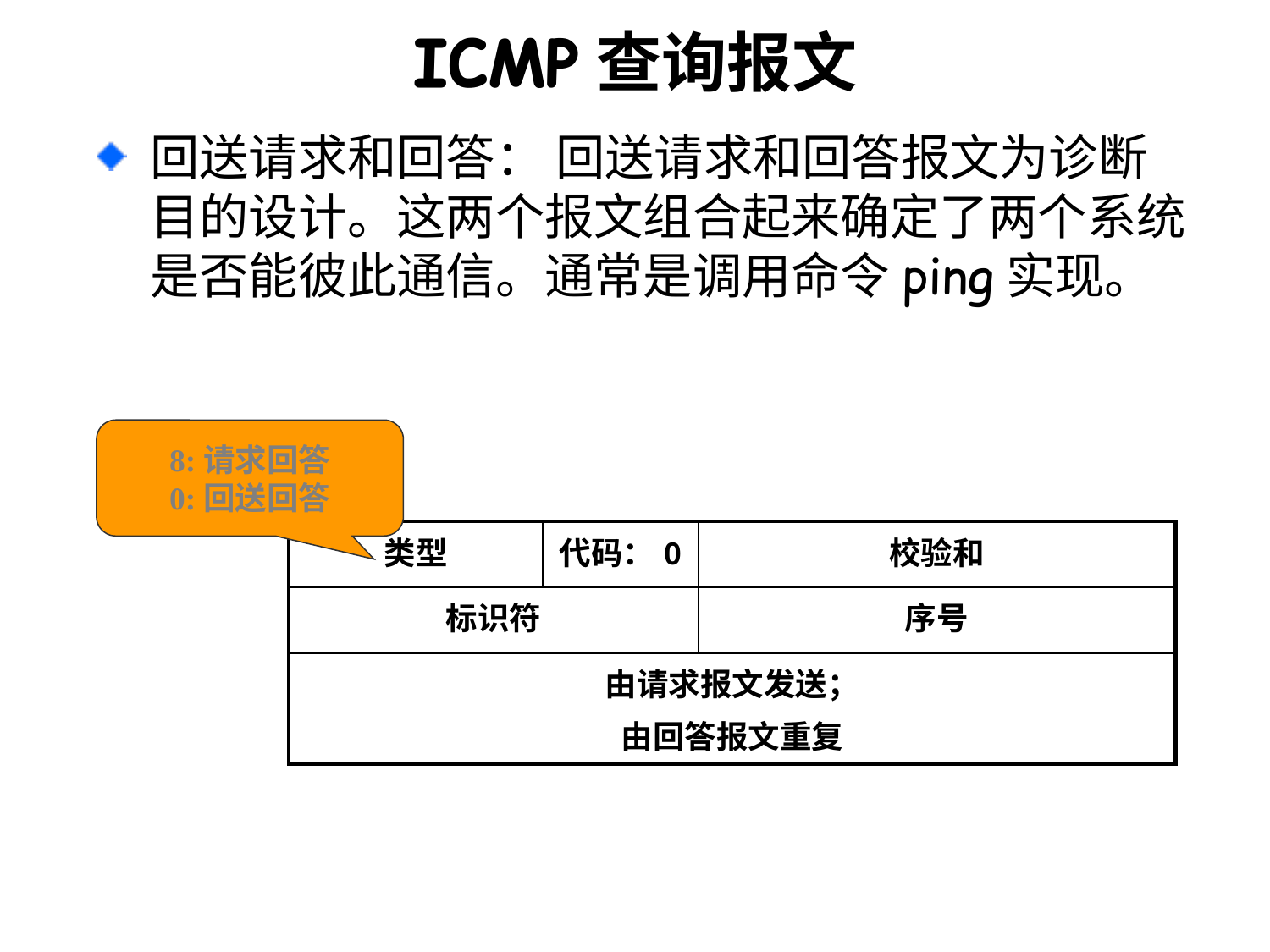

# ICMP查询报文
回送请求和回答： 回送请求和回答报文为诊断目的设计。这两个报文组合起来确定了两个系统是否能彼此通信。通常是调用命令ping实现。
8:请求回答
0:回送回答
| 类型 | 代码：0 | 校验和 |
| --- | --- | --- |
| 标识符 |  | 序号 |
| 由请求报文发送； 由回答报文重复 |  |  |